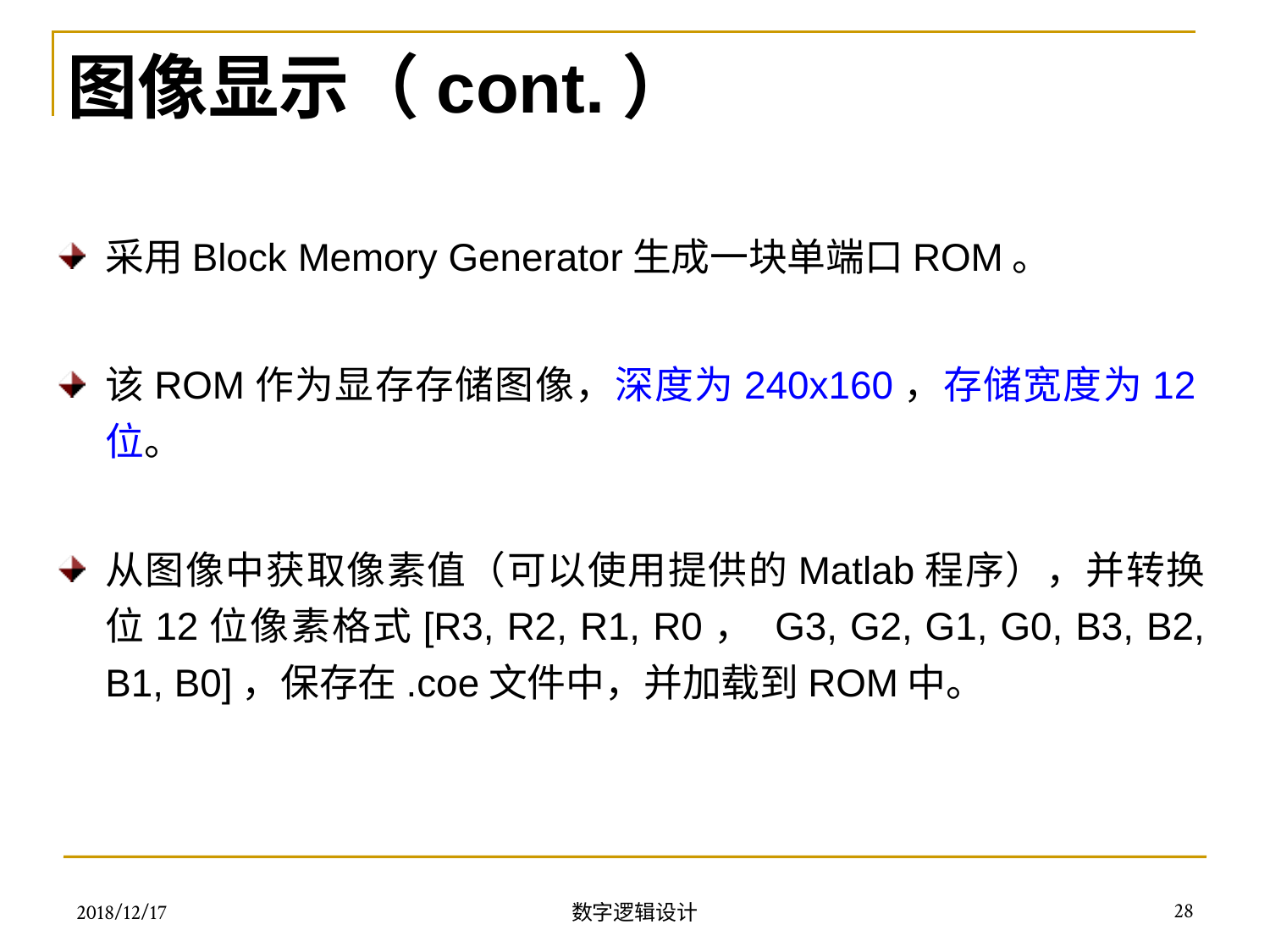

图像显示（cont.）
采用Block Memory Generator生成一块单端口ROM。

该ROM作为显存存储图像，深度为240x160，存储宽度为12位。

从图像中获取像素值（可以使用提供的Matlab程序），并转换位12位像素格式[R3, R2, R1, R0， G3, G2, G1, G0, B3, B2, B1, B0]，保存在.coe文件中，并加载到ROM中。

2018/12/17
28
数字逻辑设计